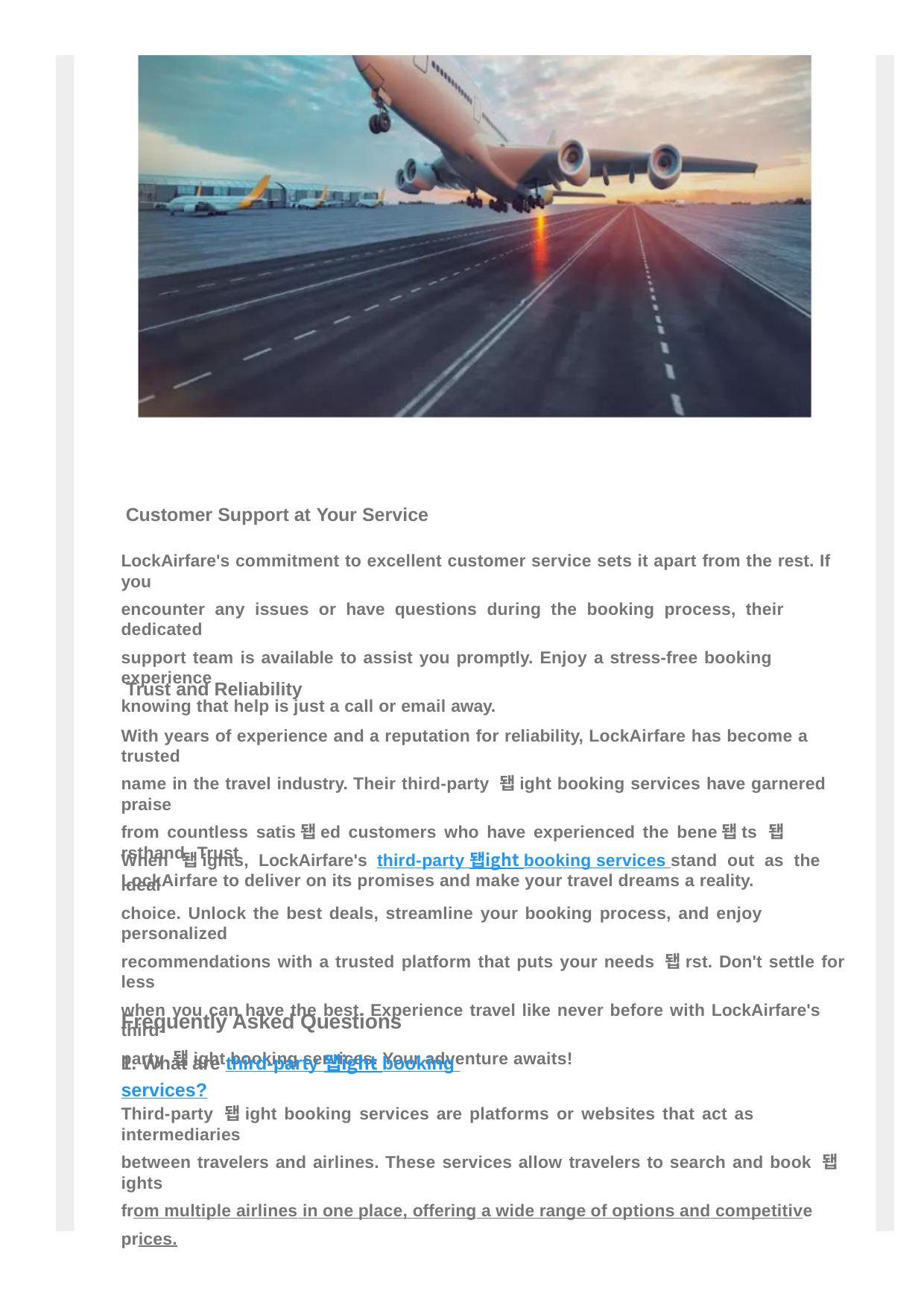

Customer Support at Your Service
LockAirfare's commitment to excellent customer service sets it apart from the rest. If you
encounter any issues or have questions during the booking process, their dedicated
support team is available to assist you promptly. Enjoy a stress-free booking experience
knowing that help is just a call or email away.
Trust and Reliability
With years of experience and a reputation for reliability, LockAirfare has become a trusted
name in the travel industry. Their third-party 됍ight booking services have garnered praise
from countless satis됍ed customers who have experienced the bene됍ts 됍rsthand. Trust
LockAirfare to deliver on its promises and make your travel dreams a reality.
When 됍ights, LockAirfare's third-party 됍ight booking services stand out as the ideal
choice. Unlock the best deals, streamline your booking process, and enjoy personalized
recommendations with a trusted platform that puts your needs 됍rst. Don't settle for less
when you can have the best. Experience travel like never before with LockAirfare's third-
party 됍ight booking services. Your adventure awaits!
Frequently Asked Questions
1. What are third-party 됍ight booking services?
Third-party 됍ight booking services are platforms or websites that act as intermediaries
between travelers and airlines. These services allow travelers to search and book 됍ights
from multiple airlines in one place, offering a wide range of options and competitive
prices.